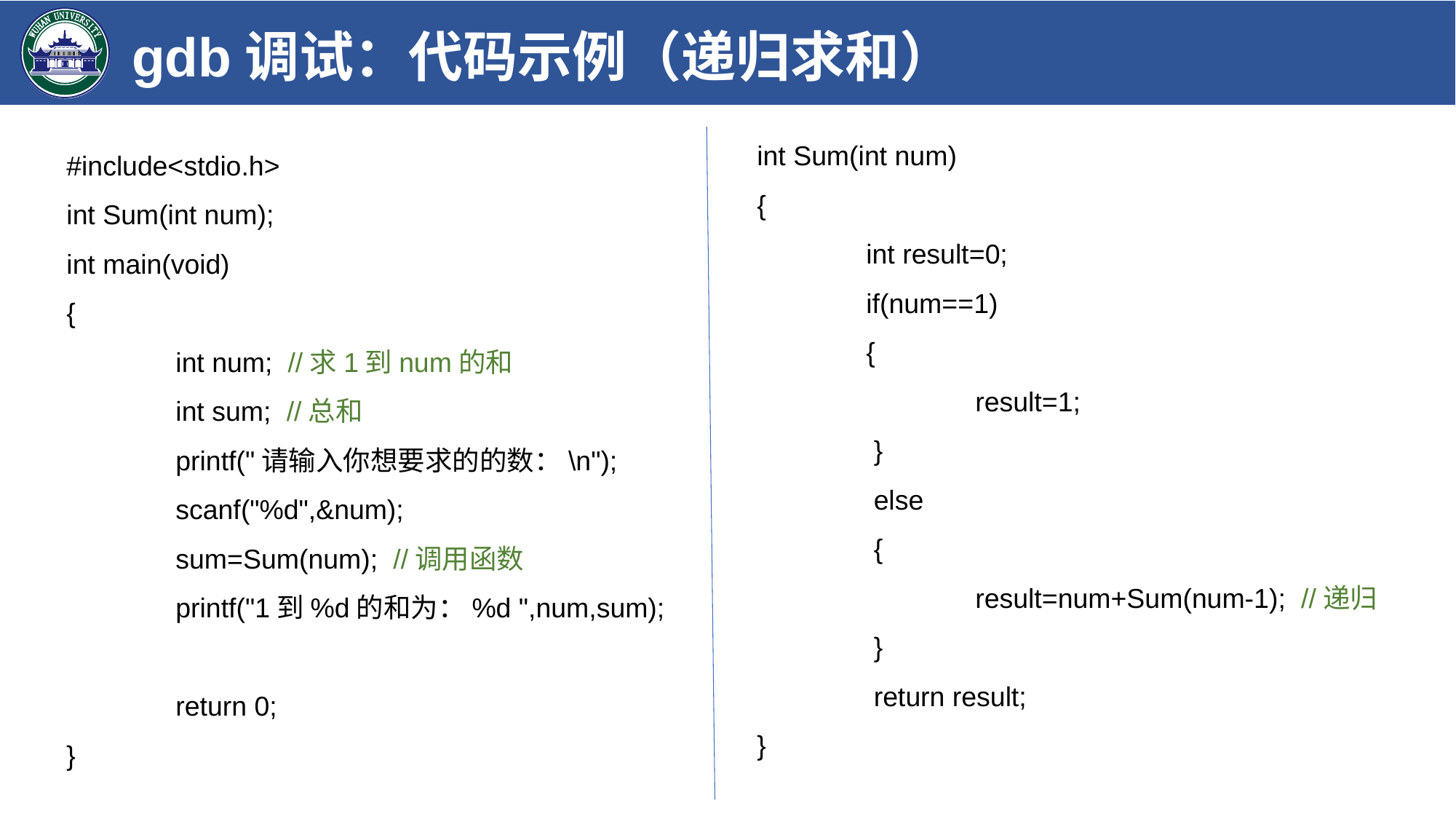

gdb调试：代码示例（递归求和）

int Sum(int num)
{
	int result=0;
	if(num==1)
	{
		result=1;
	 }
	 else
	 {
	 	result=num+Sum(num-1);  //递归
	 }
	 return result;
}
#include<stdio.h>
int Sum(int num);
int main(void)
{
	int num;  //求1到num的和
	int sum;  //总和
	printf("请输入你想要求的的数：\n");
	scanf("%d",&num);
	sum=Sum(num);  //调用函数
	printf("1到%d的和为：%d ",num,sum);

	return 0;
}